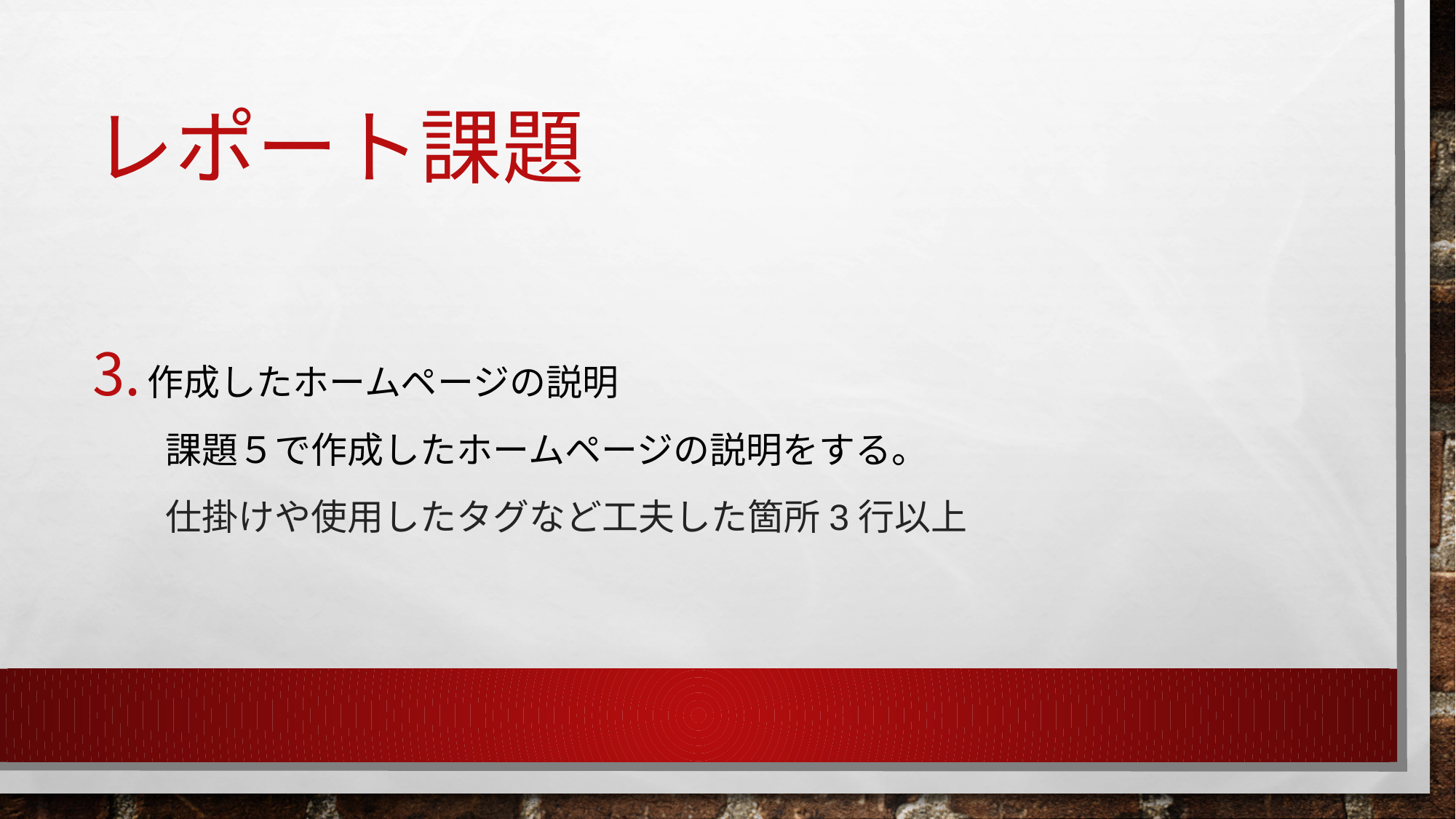

# レポート課題
作成したホームページの説明
　　課題５で作成したホームページの説明をする。
　　仕掛けや使用したタグなど工夫した箇所3行以上